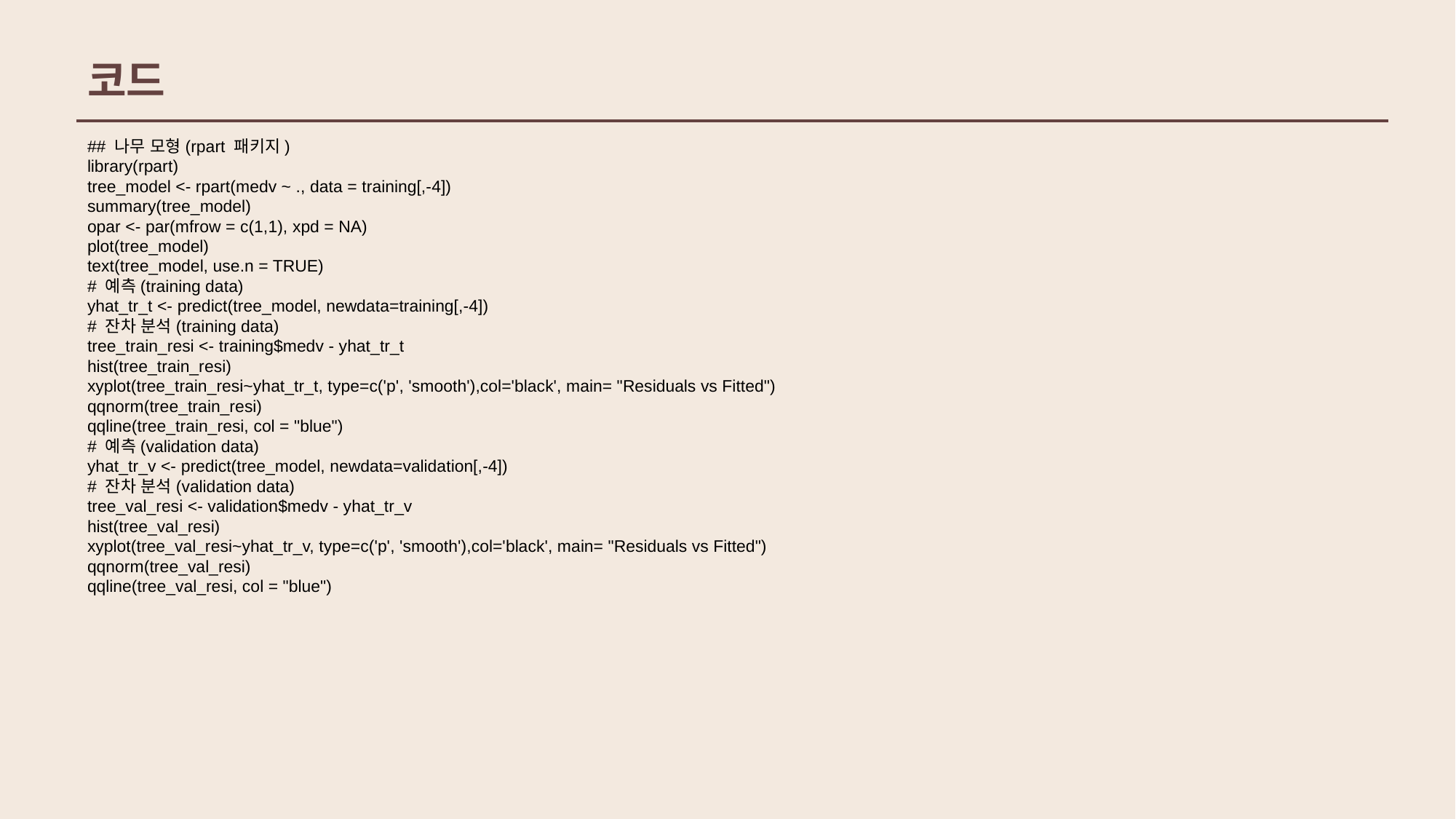

코드
## 나무 모형(rpart 패키지)
library(rpart)
tree_model <- rpart(medv ~ ., data = training[,-4])
summary(tree_model)
opar <- par(mfrow = c(1,1), xpd = NA)
plot(tree_model)
text(tree_model, use.n = TRUE)
# 예측(training data)
yhat_tr_t <- predict(tree_model, newdata=training[,-4])
# 잔차 분석(training data)
tree_train_resi <- training$medv - yhat_tr_t
hist(tree_train_resi)
xyplot(tree_train_resi~yhat_tr_t, type=c('p', 'smooth'),col='black', main= "Residuals vs Fitted")
qqnorm(tree_train_resi)
qqline(tree_train_resi, col = "blue")
# 예측(validation data)
yhat_tr_v <- predict(tree_model, newdata=validation[,-4])
# 잔차 분석(validation data)
tree_val_resi <- validation$medv - yhat_tr_v
hist(tree_val_resi)
xyplot(tree_val_resi~yhat_tr_v, type=c('p', 'smooth'),col='black', main= "Residuals vs Fitted")
qqnorm(tree_val_resi)
qqline(tree_val_resi, col = "blue")